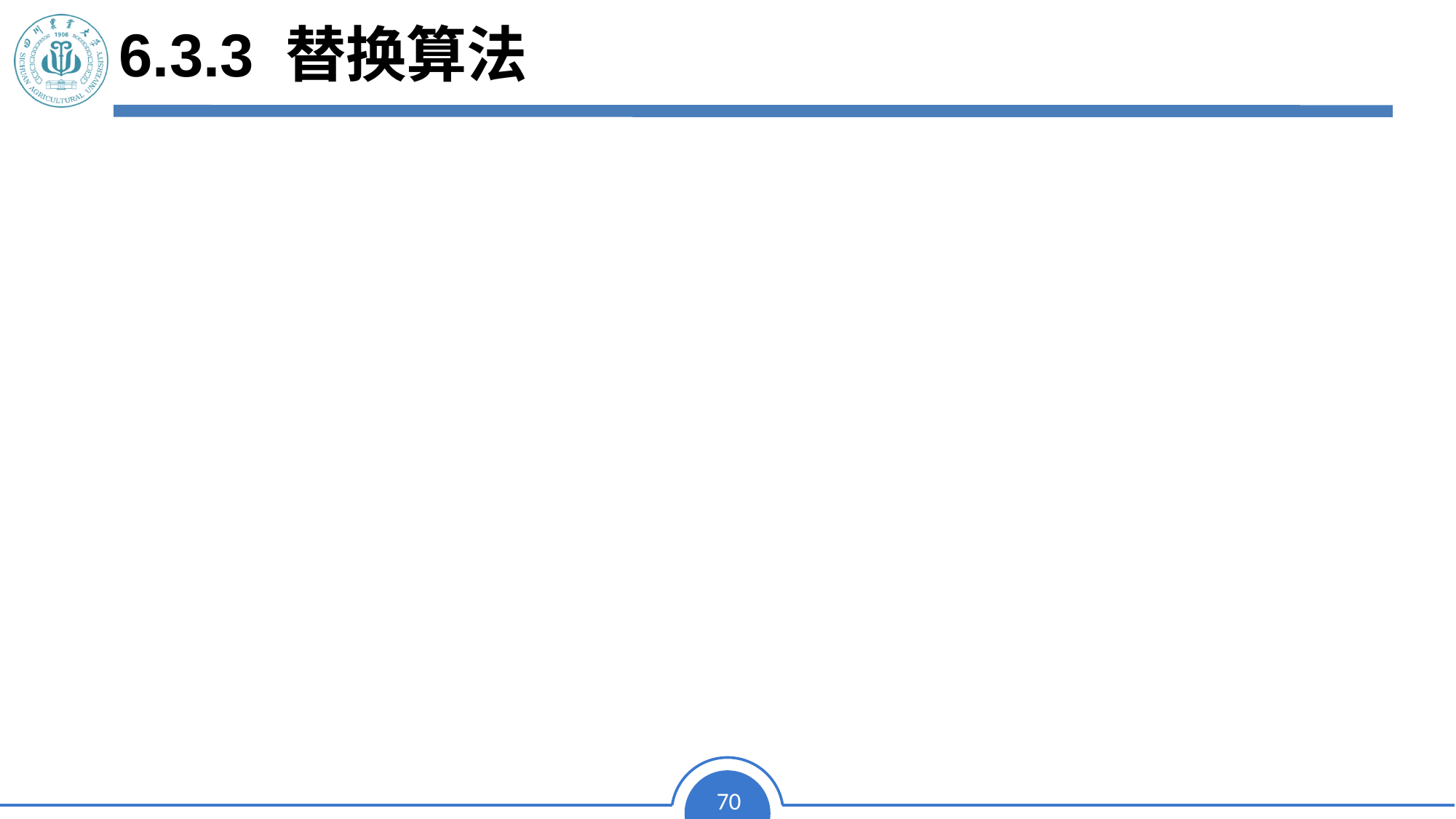

# 6.3.3 替换算法
直接映象只有一个Cache行可以选择
组合相关和全相关有多个Cache行可以选择
替换算法有多种：
1. 随机法(random)
	随意选择被替换的行，不依赖以前的使用情况
2. 先进先出法(FIFO: first in first out)
	替换最早（存放时间最长）的行
3. 最近最少使用法(LRU: least-recently used)
	本指替换近期最少使用的行，实际实现的是替换最久没有被使用的行
4. 最不常用(LFU: least-frequently used)
	替换使用次数最少的行